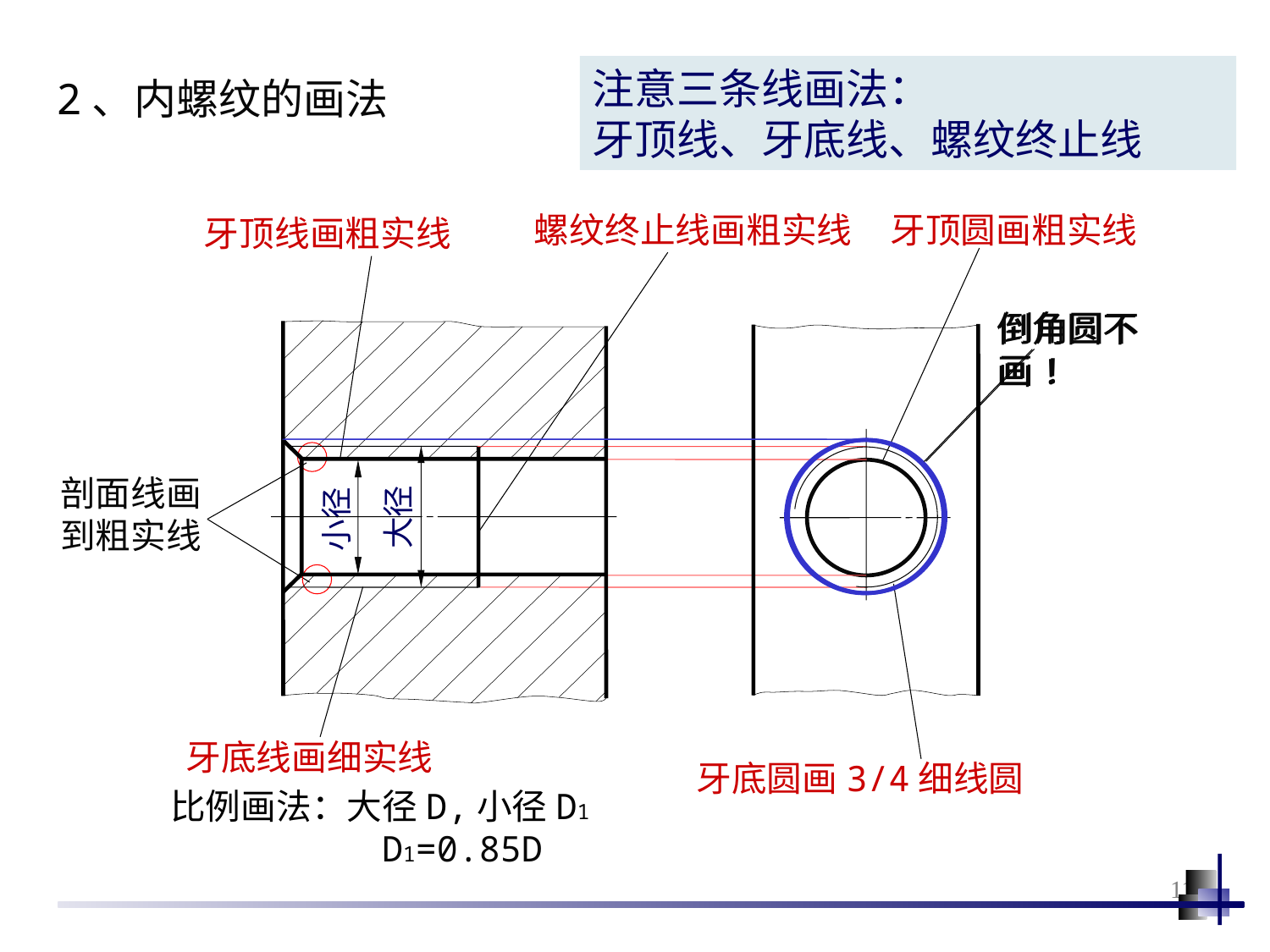

注意三条线画法：
牙顶线、牙底线、螺纹终止线
2、内螺纹的画法
牙顶圆画粗实线

螺纹终止线画粗实线

牙顶线画粗实线

倒角圆不画!

倒角圆不画!

剖面线画
到粗实线

大径

小径

牙底圆画3/4细线圆

牙底线画细实线
比例画法：大径D,小径D1
          D1=0.85D

11